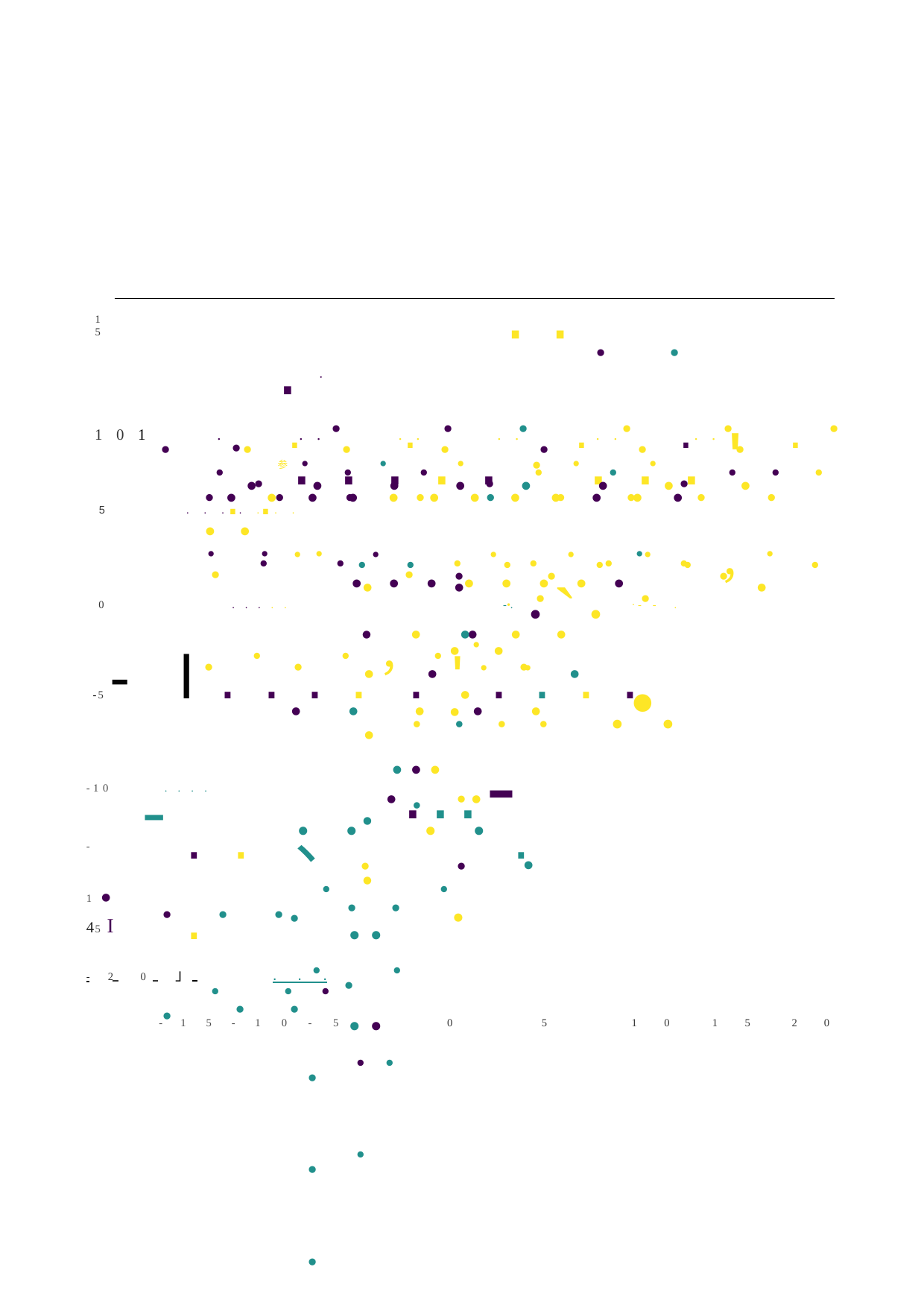

# ··．．

15
.．参.....．...'
101．.．..．..．..．..．..．
．.．.．．.．.．.．..
•．•••••．••••．•••．••••．••••••• ，
•••••••••••••••••••
••••••••••••
•••••．•．•••．••．•．•，••．
5
.......
．．．． ．
••••••••
．．．·`·	.•.
．．．．
0
.....
-•.
·--.
．．．
．．••．．
-5 -l....
.'....
．．
．．．
•••••．
...-
•••
．
．
-	..
..
．．
-10
....
..、．．..
．．．•．．•．•．••
-1．45 I
•
．..．..
．
•．•．••．•．
-20」...

-15-10-5
0
5
10 15 20